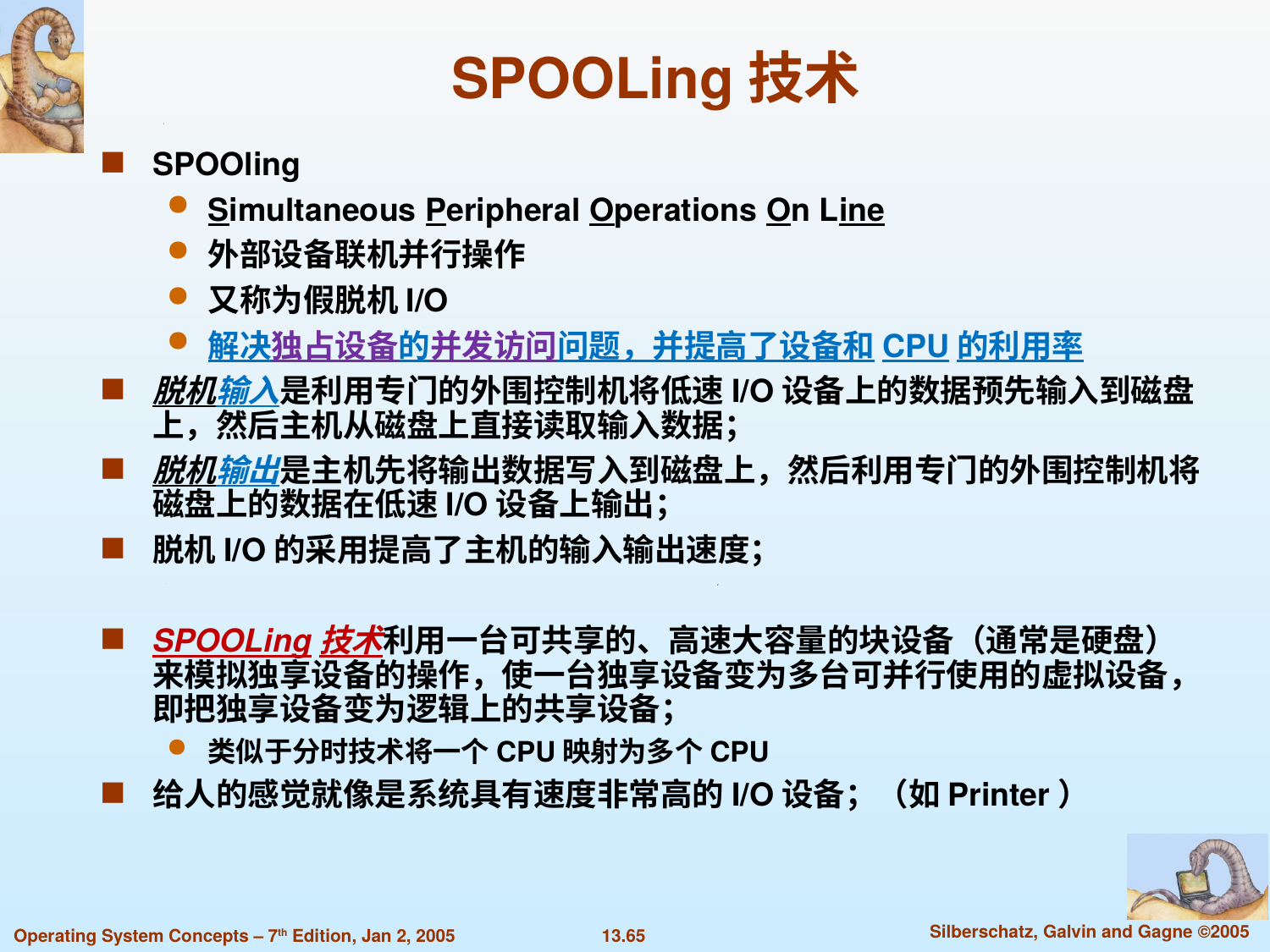

SPOOLing技术
SPOOling
Simultaneous Peripheral Operations On Line
外部设备联机并行操作
又称为假脱机I/O
解决独占设备的并发访问问题，并提高了设备和CPU的利用率
脱机输入是利用专门的外围控制机将低速I/O设备上的数据预先输入到磁盘上，然后主机从磁盘上直接读取输入数据；
脱机输出是主机先将输出数据写入到磁盘上，然后利用专门的外围控制机将磁盘上的数据在低速I/O设备上输出；
脱机I/O的采用提高了主机的输入输出速度；

SPOOLing技术利用一台可共享的、高速大容量的块设备（通常是硬盘）来模拟独享设备的操作，使一台独享设备变为多台可并行使用的虚拟设备，即把独享设备变为逻辑上的共享设备；
类似于分时技术将一个CPU映射为多个CPU
给人的感觉就像是系统具有速度非常高的I/O设备；（如Printer）